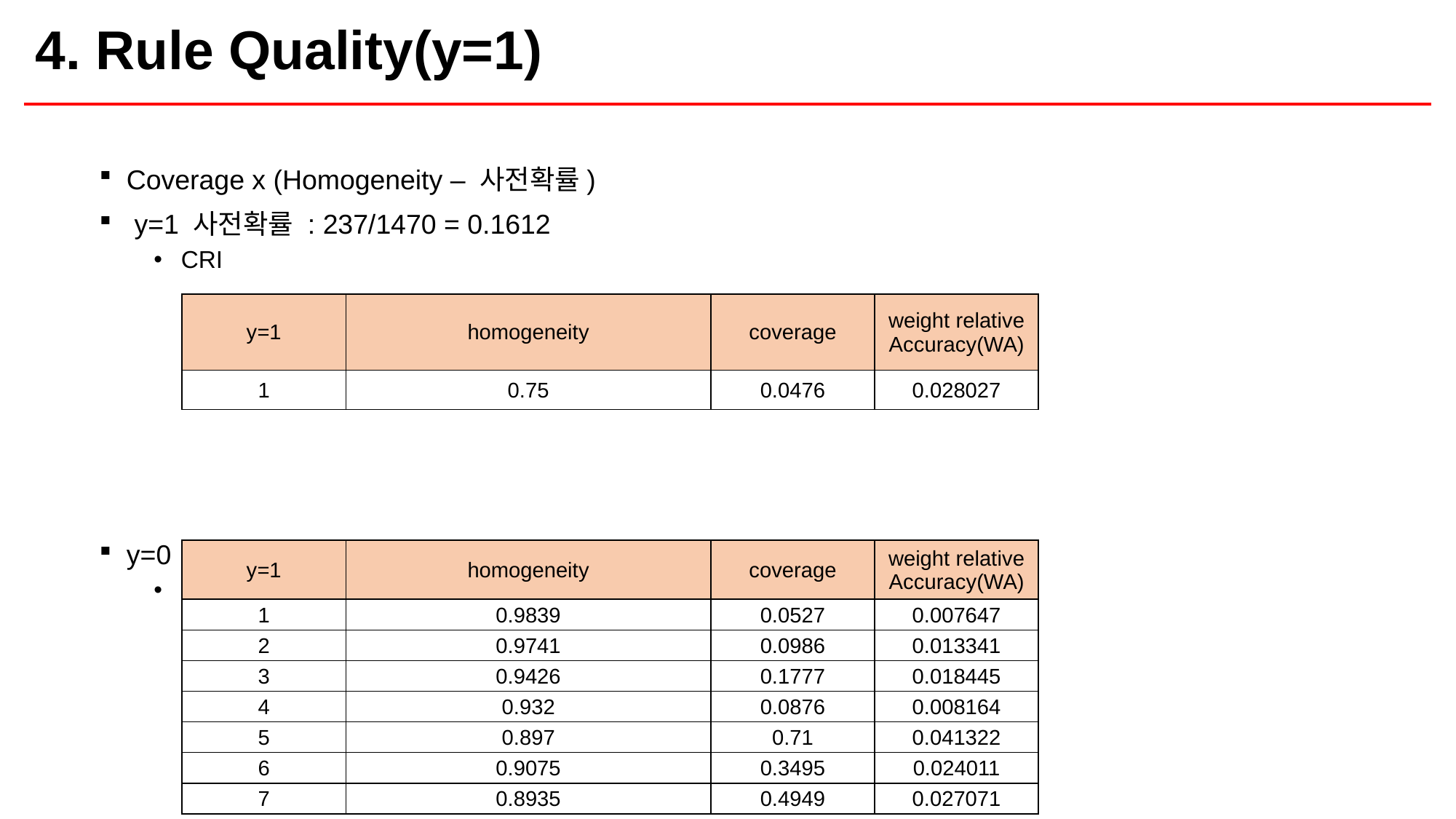

| 4. Rule Quality(y=1) |
| --- |
Coverage x (Homogeneity – 사전확률)
 y=1 사전확률 : 237/1470 = 0.1612
CRI

y=0 사전확률 : 1233/1470 = 0.8388
CRI

| y=1 | homogeneity | coverage | weight relative Accuracy(WA) |
| --- | --- | --- | --- |
| 1 | 0.75 | 0.0476 | 0.028027 |
| y=1 | homogeneity | coverage | weight relative Accuracy(WA) |
| --- | --- | --- | --- |
| 1 | 0.9839 | 0.0527 | 0.007647 |
| 2 | 0.9741 | 0.0986 | 0.013341 |
| 3 | 0.9426 | 0.1777 | 0.018445 |
| 4 | 0.932 | 0.0876 | 0.008164 |
| 5 | 0.897 | 0.71 | 0.041322 |
| 6 | 0.9075 | 0.3495 | 0.024011 |
| 7 | 0.8935 | 0.4949 | 0.027071 |